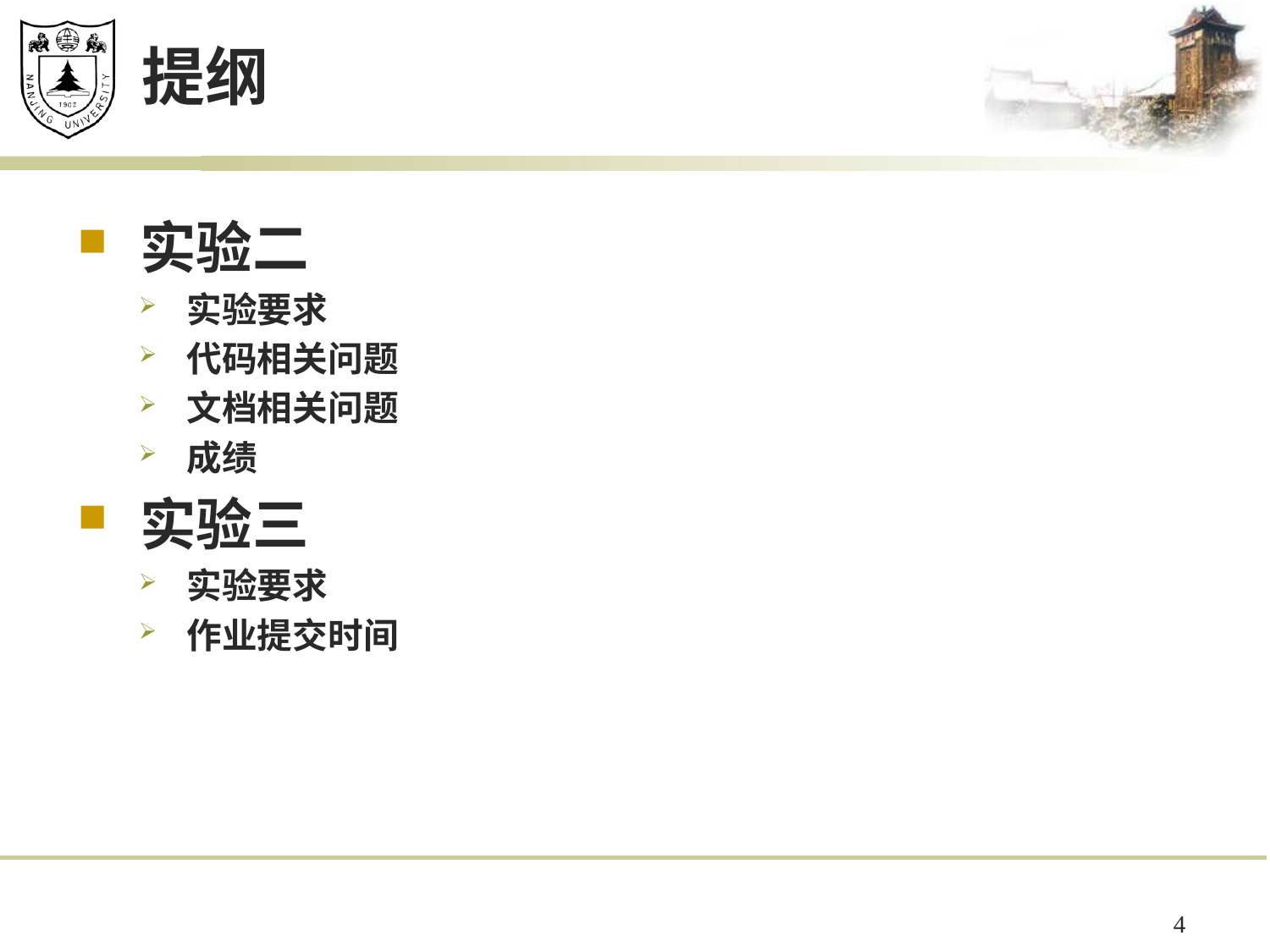

# 提纲
实验二
实验要求
代码相关问题
文档相关问题
成绩
实验三
实验要求
作业提交时间